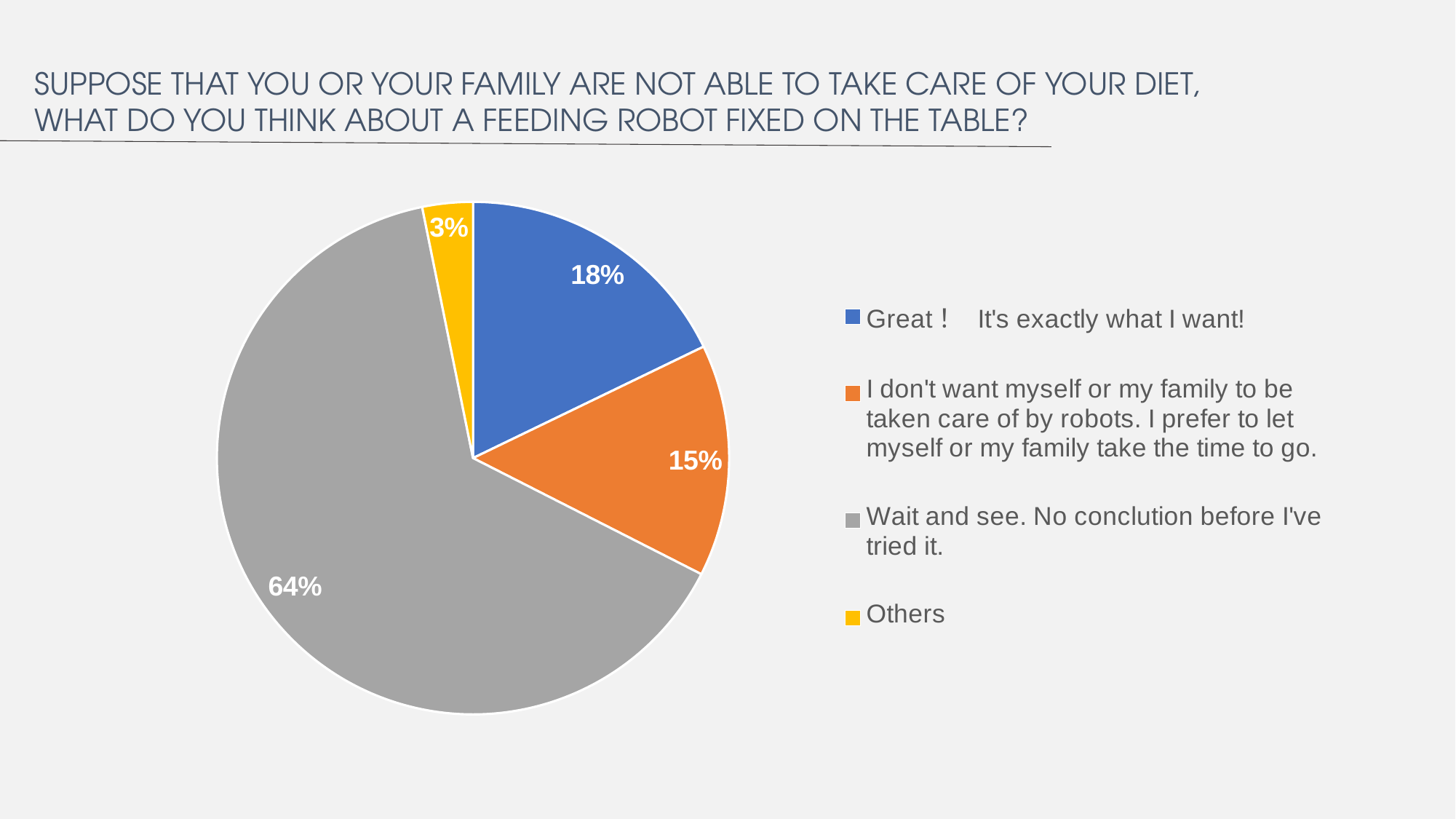

SUPPOSE THAT YOU OR YOUR FAMILY ARE NOT ABLE TO TAKE CARE OF YOUR DIET,
WHAT DO YOU THINK ABOUT A FEEDING ROBOT FIXED ON THE TABLE?

### Chart

| Category | 列1 |
|---|---|
| Great！ It's exactly what I want! | 28.0 |
| I don't want myself or my family to be taken care of by robots. I prefer to let myself or my family take the time to go. | 23.0 |
| Wait and see. No conclution before I've tried it. | 101.0 |
| Others | 5.0 |